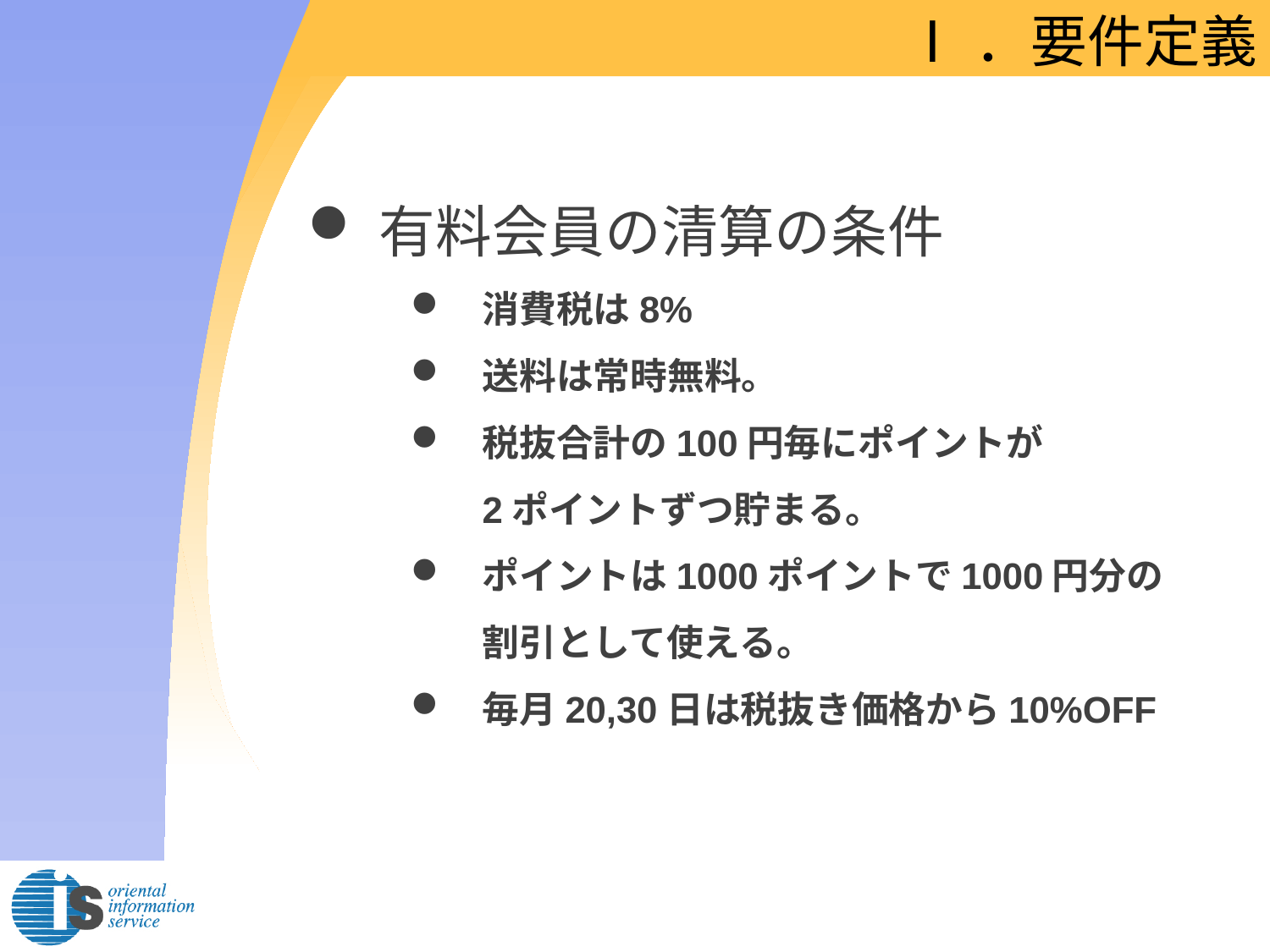

# Ⅰ．要件定義
有料会員の清算の条件
消費税は8%
送料は常時無料。
税抜合計の100円毎にポイントが
2ポイントずつ貯まる。
ポイントは1000ポイントで1000円分の
割引として使える。
毎月20,30日は税抜き価格から10%OFF